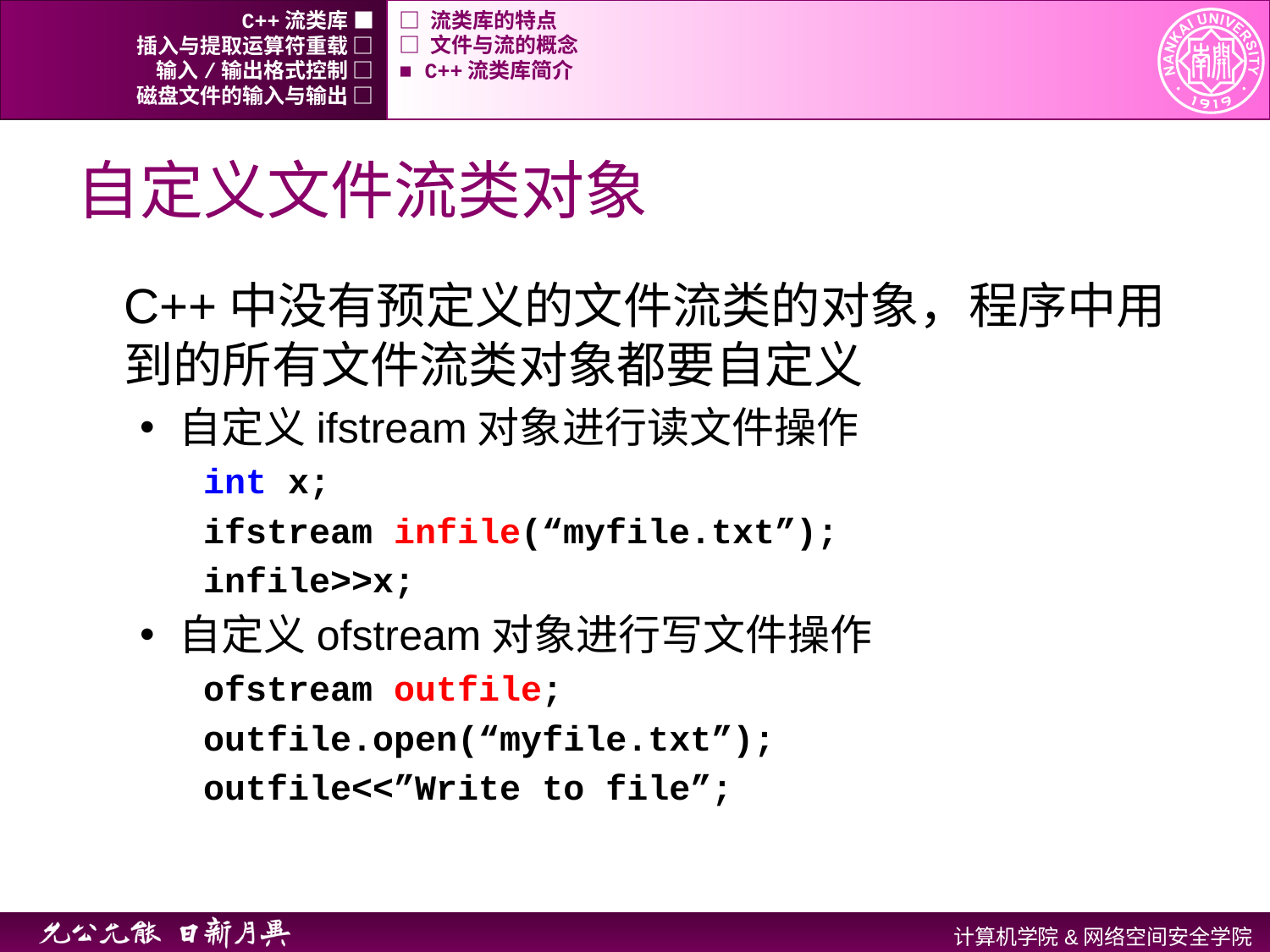

C++流类库 ■
□ 流类库的特点
插入与提取运算符重载 □
□ 文件与流的概念
输入/输出格式控制 □
■ C++流类库简介
磁盘文件的输入与输出 □
# 自定义文件流类对象
C++中没有预定义的文件流类的对象，程序中用到的所有文件流类对象都要自定义
自定义ifstream对象进行读文件操作
int x;
ifstream infile(“myfile.txt”);
infile>>x;
自定义ofstream对象进行写文件操作
ofstream outfile;
outfile.open(“myfile.txt”);
outfile<<”Write to file”;